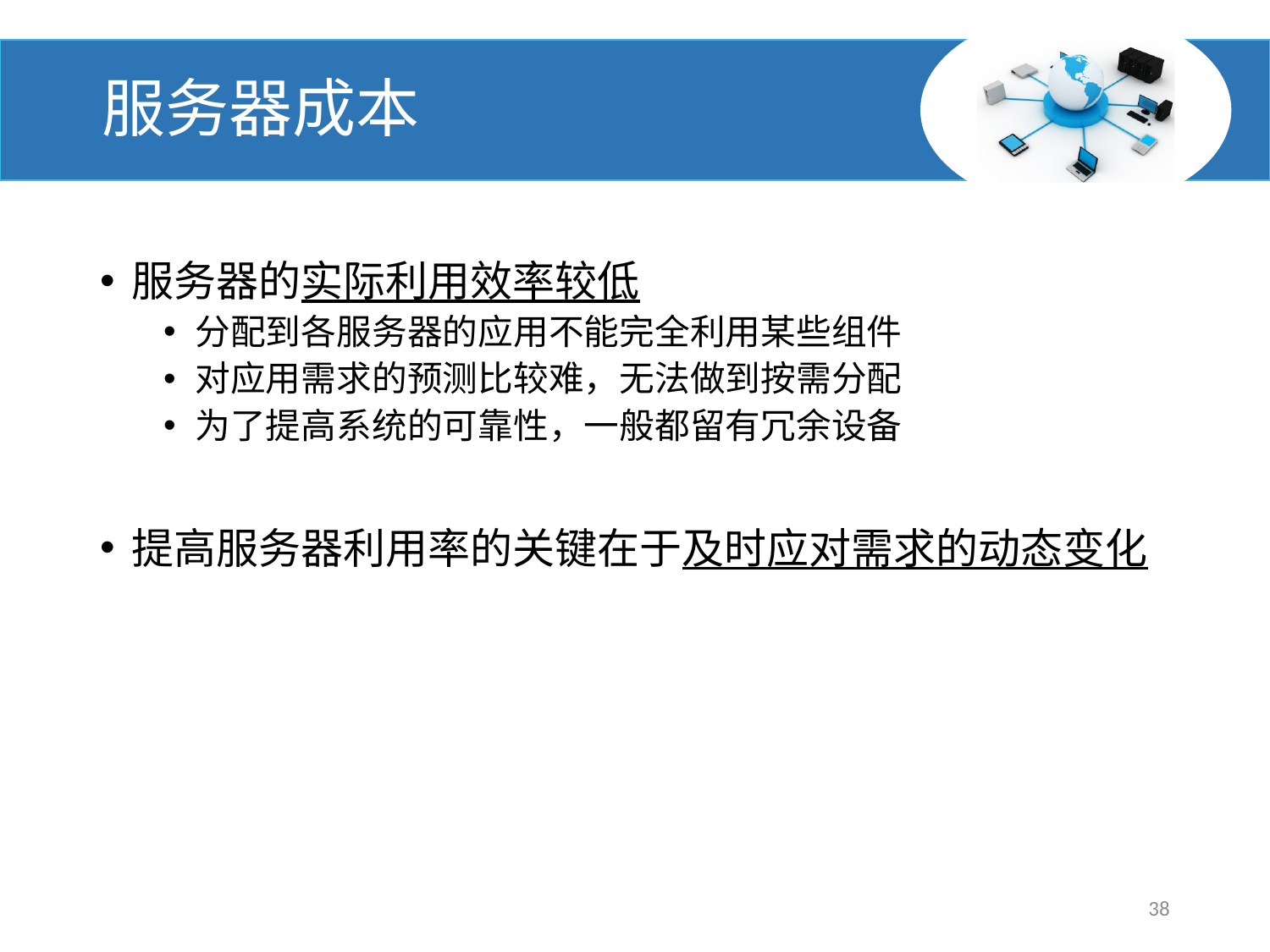

# 服务器成本
服务器的实际利用效率较低
分配到各服务器的应用不能完全利用某些组件
对应用需求的预测比较难，无法做到按需分配
为了提高系统的可靠性，一般都留有冗余设备

提高服务器利用率的关键在于及时应对需求的动态变化

38